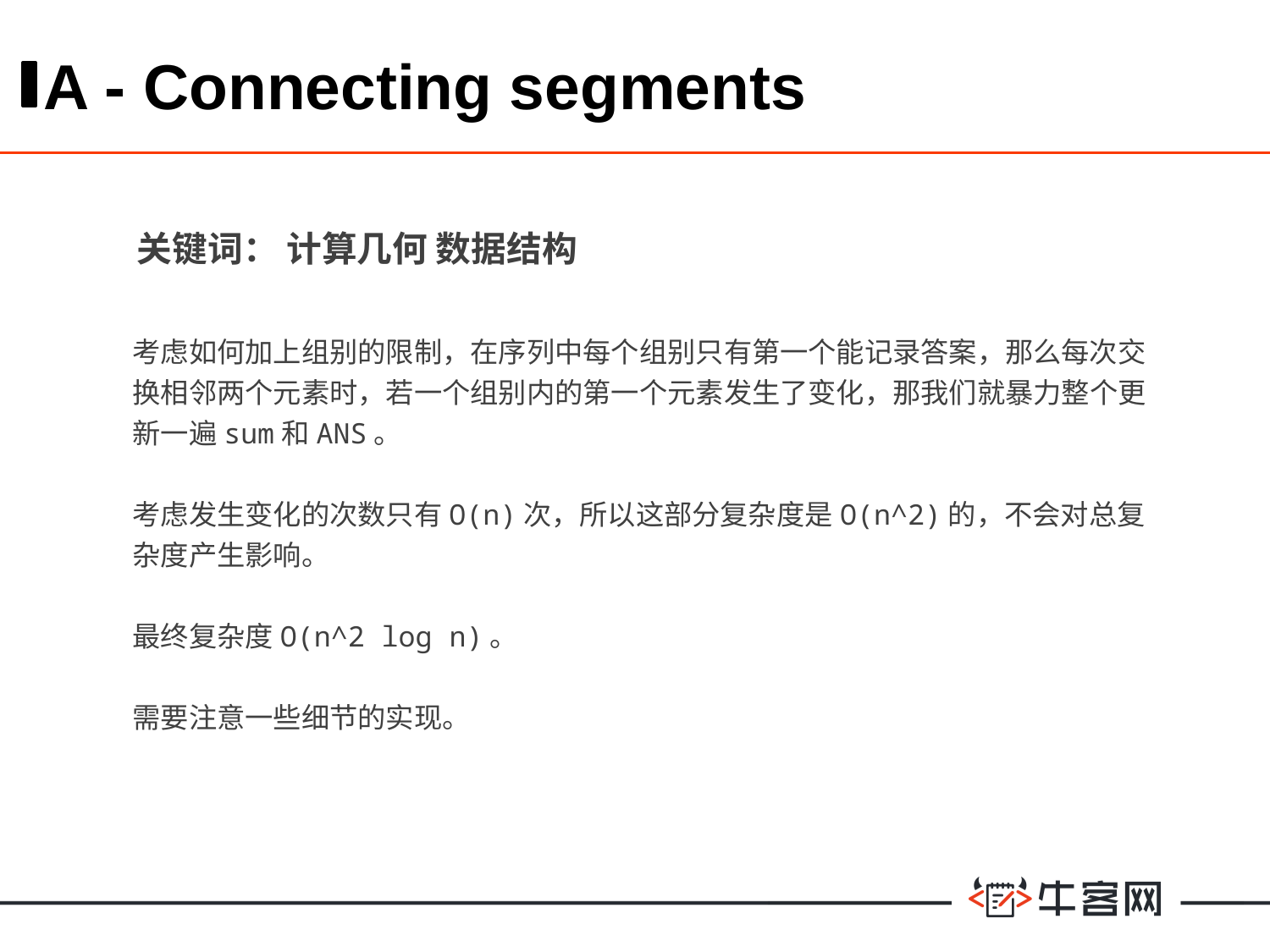

A - Connecting segments

关键词： 计算几何 数据结构
考虑如何加上组别的限制，在序列中每个组别只有第一个能记录答案，那么每次交换相邻两个元素时，若一个组别内的第一个元素发生了变化，那我们就暴力整个更新一遍sum和ANS。

考虑发生变化的次数只有O(n)次，所以这部分复杂度是O(n^2)的，不会对总复杂度产生影响。

最终复杂度O(n^2 log n)。

需要注意一些细节的实现。